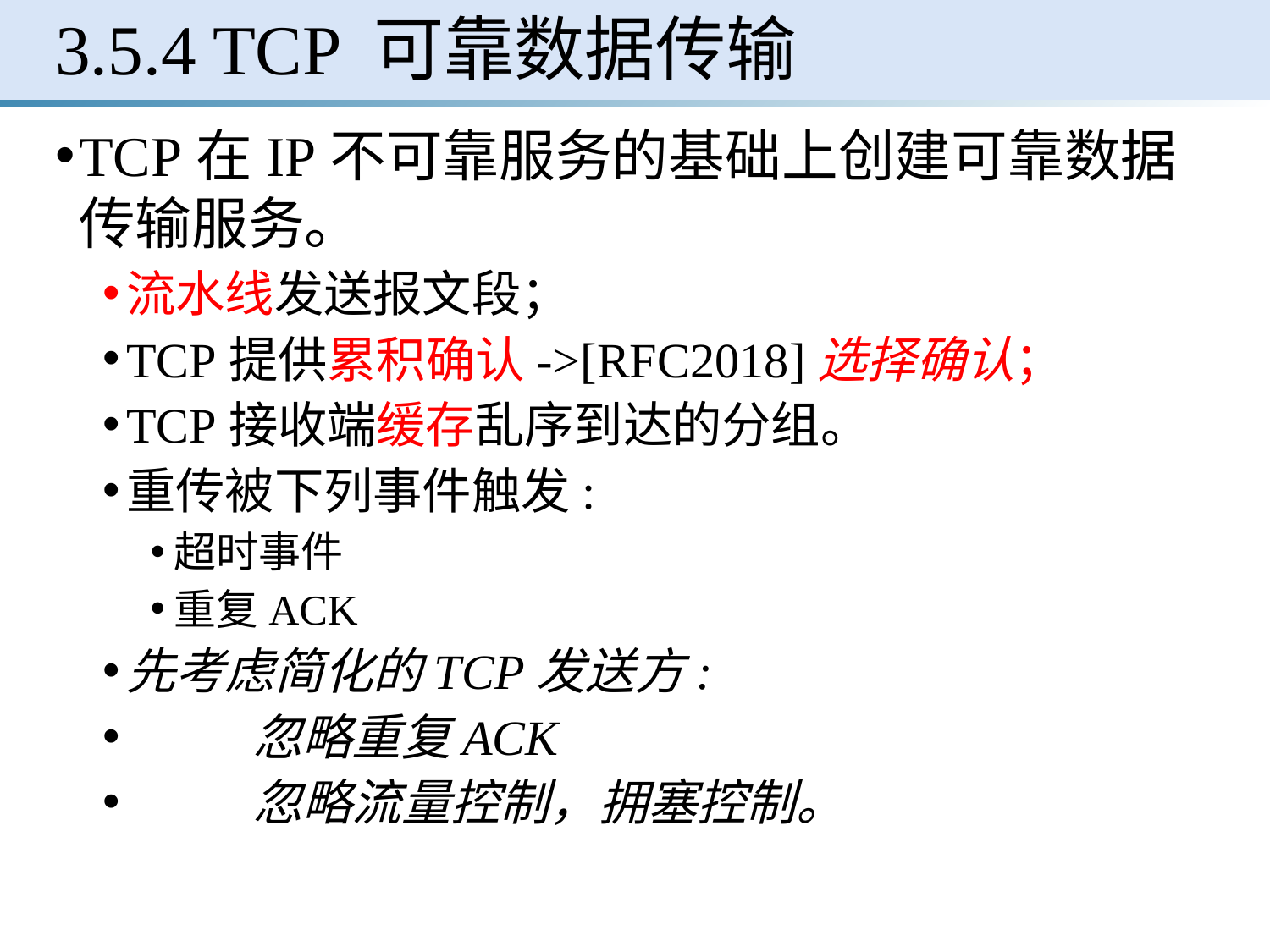

# 3.5.4 TCP 可靠数据传输
TCP在IP不可靠服务的基础上创建可靠数据传输服务。
流水线发送报文段；
TCP提供累积确认->[RFC2018]选择确认；
TCP接收端缓存乱序到达的分组。
重传被下列事件触发:
超时事件
重复ACK
先考虑简化的TCP发送方:
 	忽略重复ACK
 	忽略流量控制，拥塞控制。